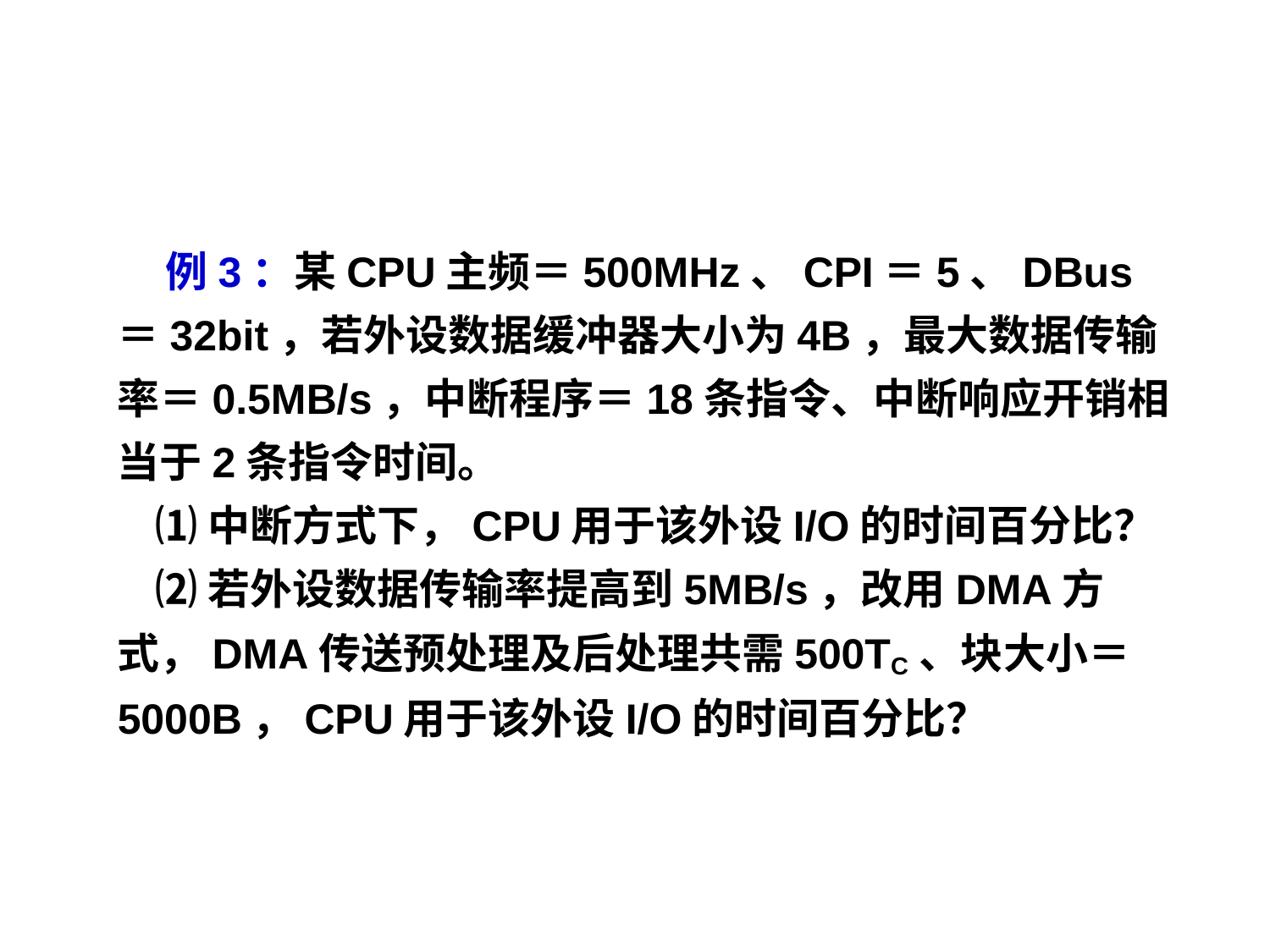

例3：某CPU主频＝500MHz、CPI＝5、DBus＝32bit，若外设数据缓冲器大小为4B，最大数据传输率＝0.5MB/s，中断程序＝18条指令、中断响应开销相当于2条指令时间。
    ⑴中断方式下，CPU用于该外设I/O的时间百分比？
    ⑵若外设数据传输率提高到5MB/s，改用DMA方式，DMA传送预处理及后处理共需500TC、块大小＝5000B，CPU用于该外设I/O的时间百分比？
42